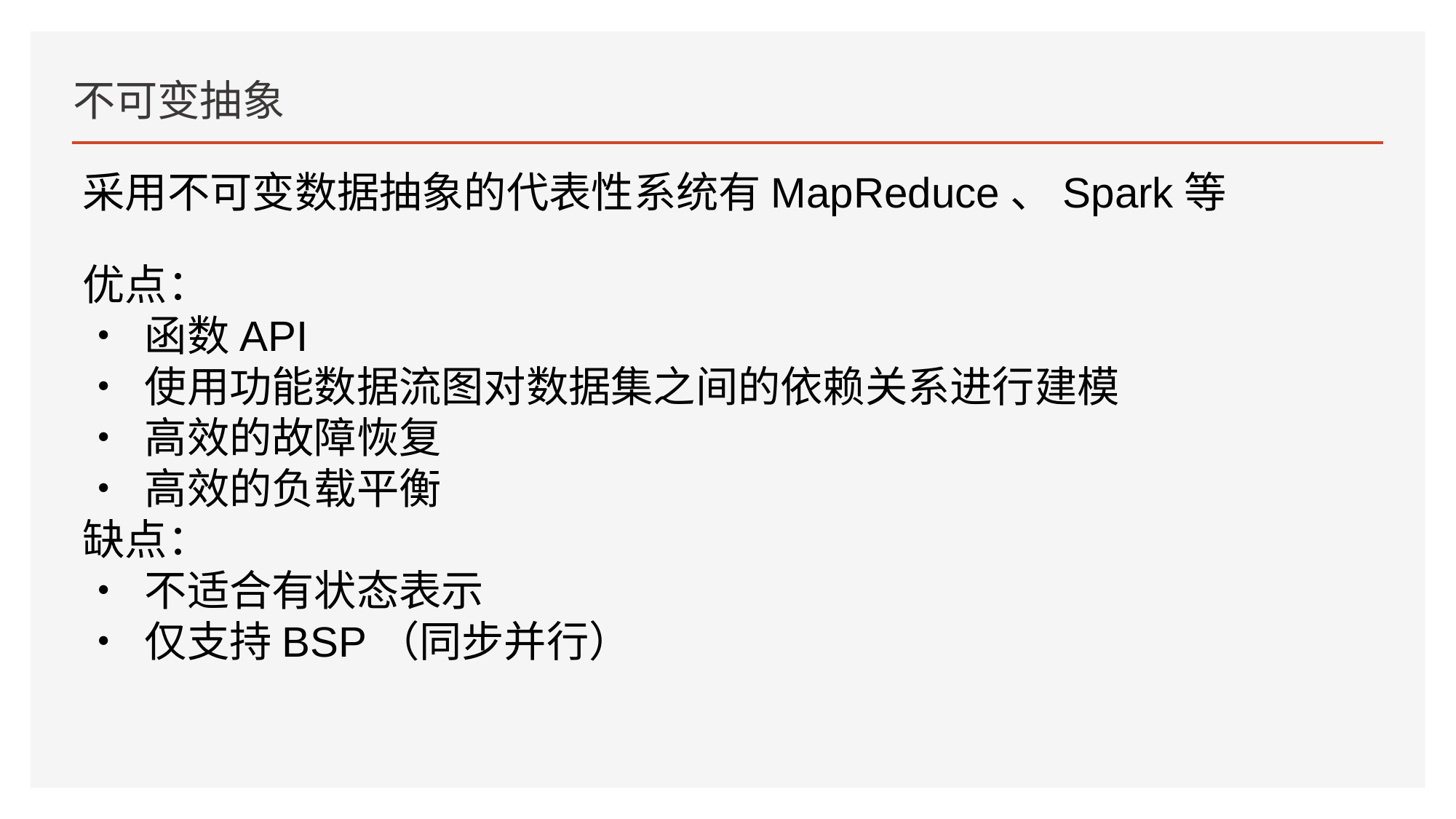

# 不可变抽象
采用不可变数据抽象的代表性系统有MapReduce、Spark等
优点：
• 函数API
• 使用功能数据流图对数据集之间的依赖关系进行建模
• 高效的故障恢复
• 高效的负载平衡
缺点：
• 不适合有状态表示
• 仅支持BSP（同步并行）